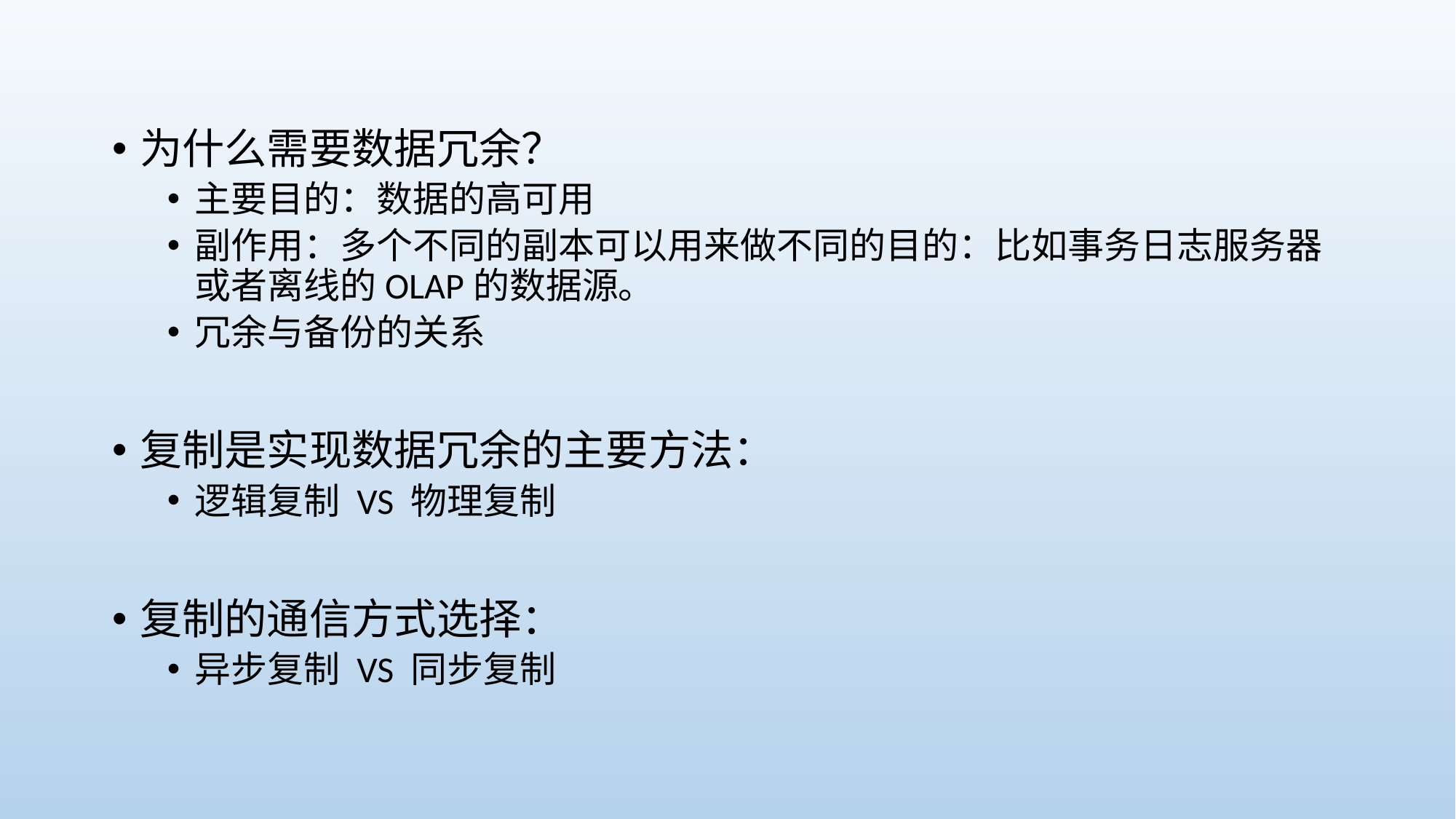

为什么需要数据冗余？
主要目的：数据的高可用
副作用：多个不同的副本可以用来做不同的目的：比如事务日志服务器或者离线的OLAP的数据源。
冗余与备份的关系

复制是实现数据冗余的主要方法：
逻辑复制 VS 物理复制

复制的通信方式选择：
异步复制 VS 同步复制